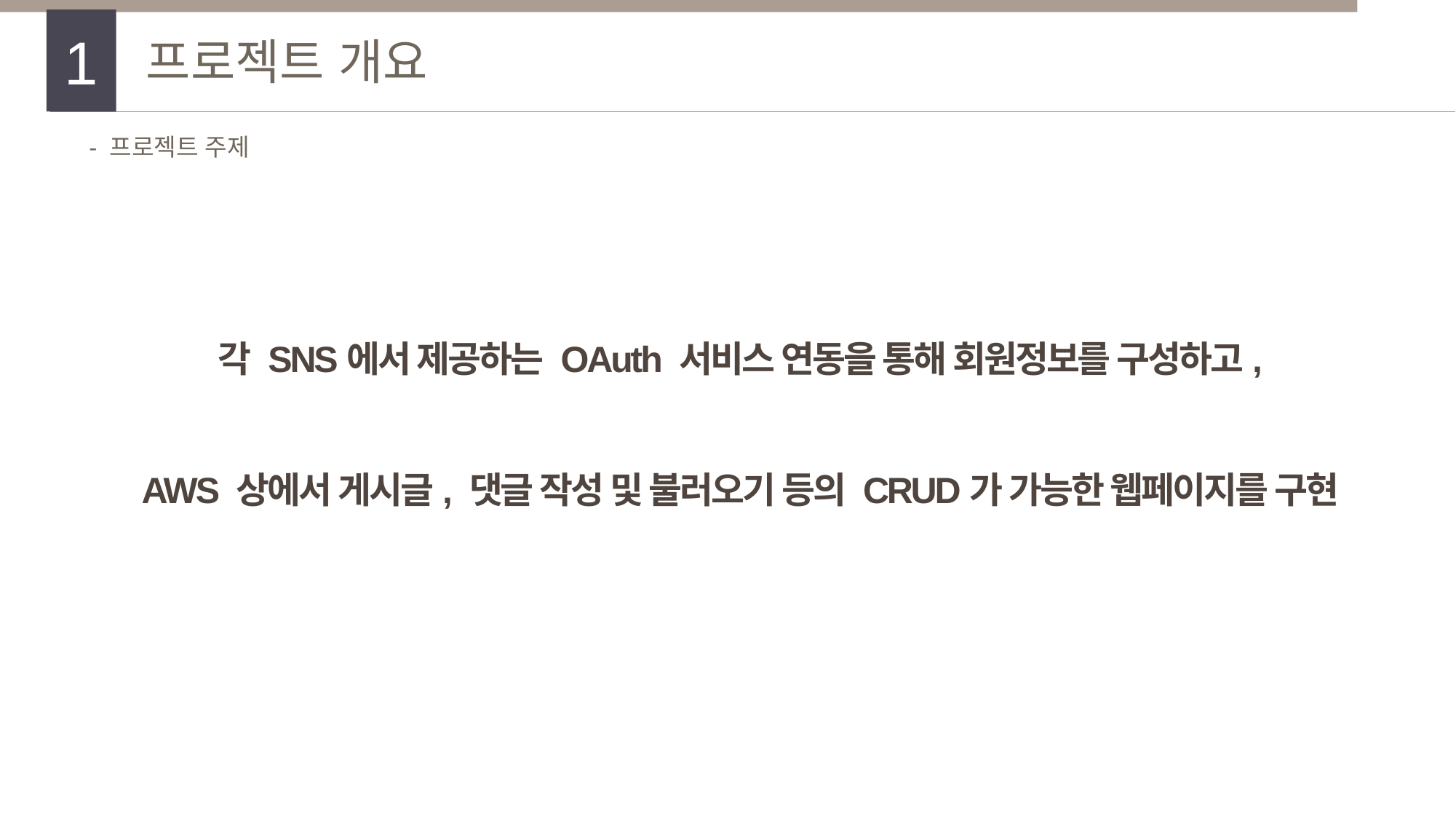

1
프로젝트 개요
 - 프로젝트 주제
각 SNS에서 제공하는 OAuth 서비스 연동을 통해 회원정보를 구성하고,

AWS 상에서 게시글, 댓글 작성 및 불러오기 등의 CRUD가 가능한 웹페이지를 구현
ⓒSaebyeol Yu. Saebyeol’s PowerPoint